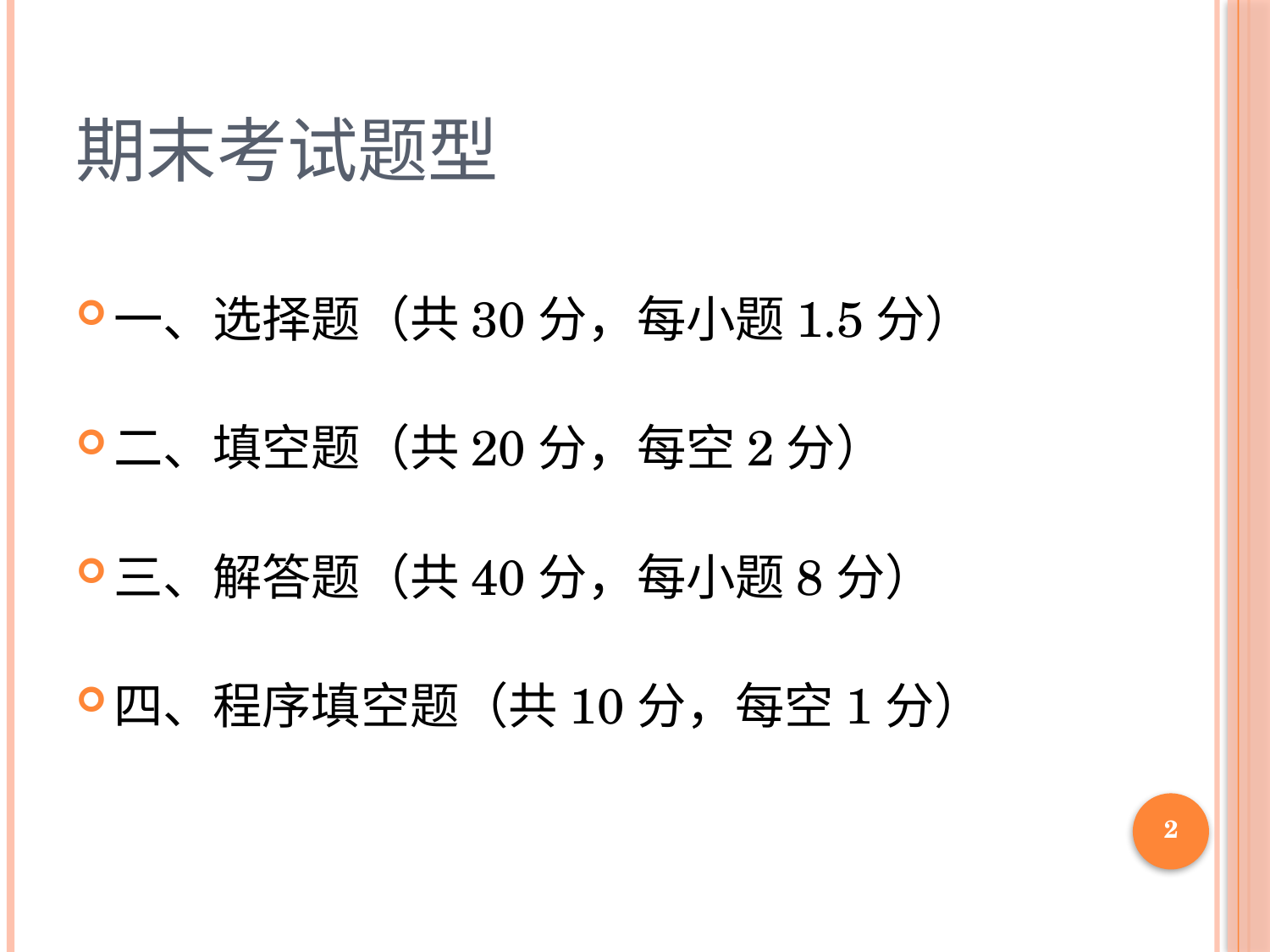

# 期末考试题型
一、选择题（共30分，每小题1.5分）
二、填空题（共20分，每空2分）
三、解答题（共40分，每小题8分）
四、程序填空题（共10分，每空1分）
2